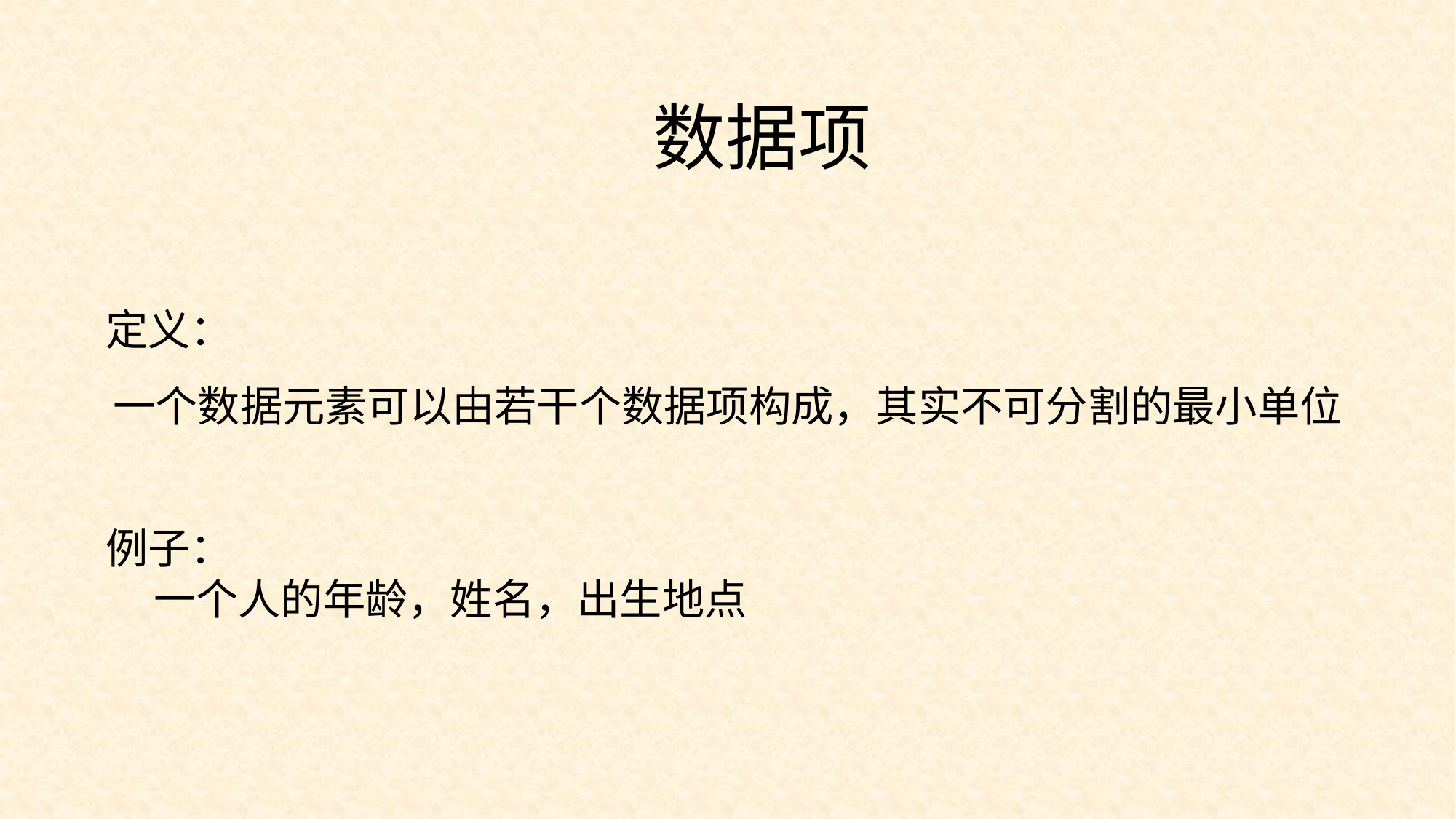

数据项
定义：
一个数据元素可以由若干个数据项构成，其实不可分割的最小单位
例子：
    一个人的年龄，姓名，出生地点